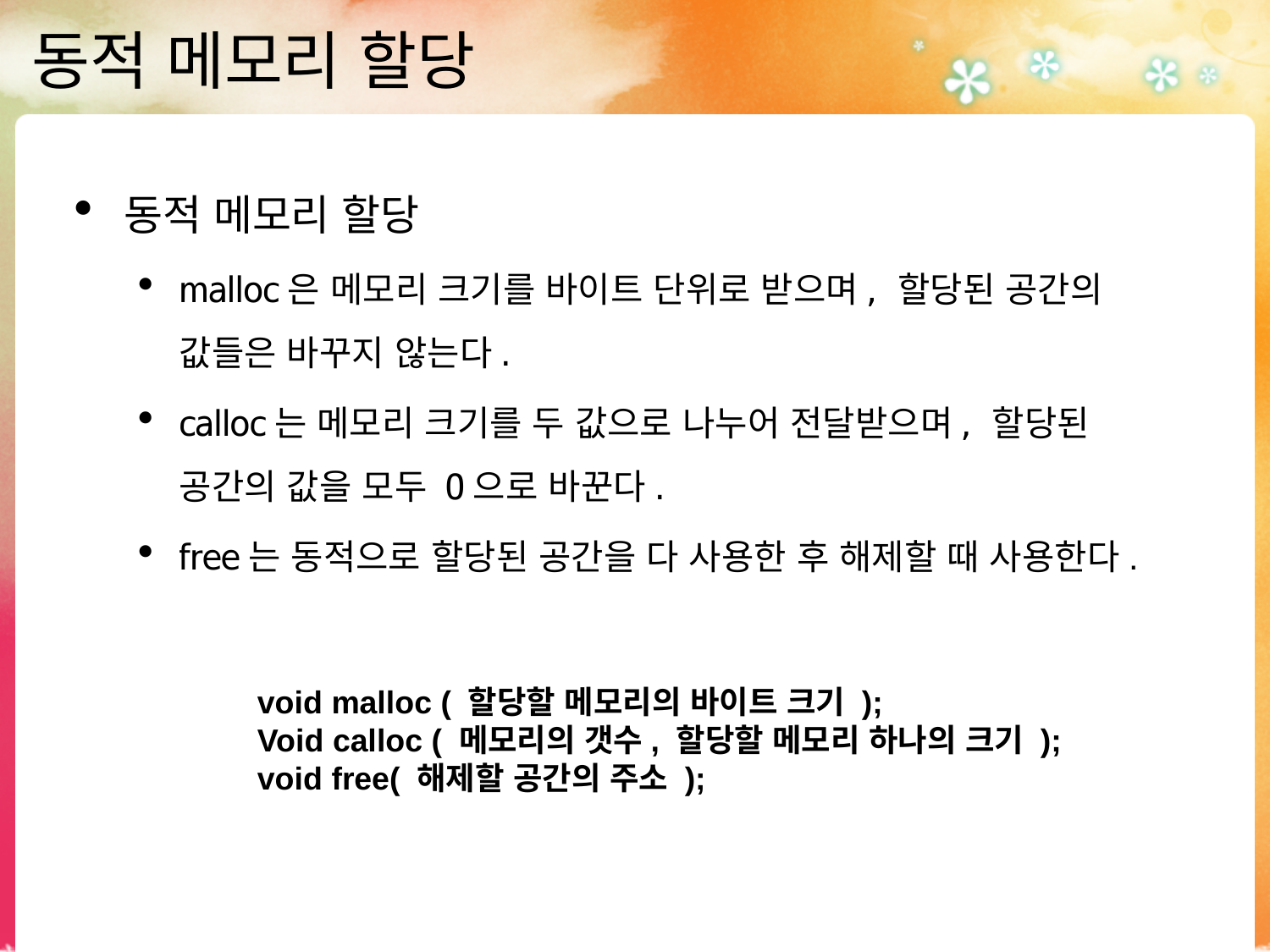

# 동적 메모리 할당
동적 메모리 할당
malloc은 메모리 크기를 바이트 단위로 받으며, 할당된 공간의 값들은 바꾸지 않는다.
calloc는 메모리 크기를 두 값으로 나누어 전달받으며, 할당된 공간의 값을 모두 0으로 바꾼다.
free는 동적으로 할당된 공간을 다 사용한 후 해제할 때 사용한다.
void malloc ( 할당할 메모리의 바이트 크기 );
Void calloc ( 메모리의 갯수, 할당할 메모리 하나의 크기 );
void free( 해제할 공간의 주소 );